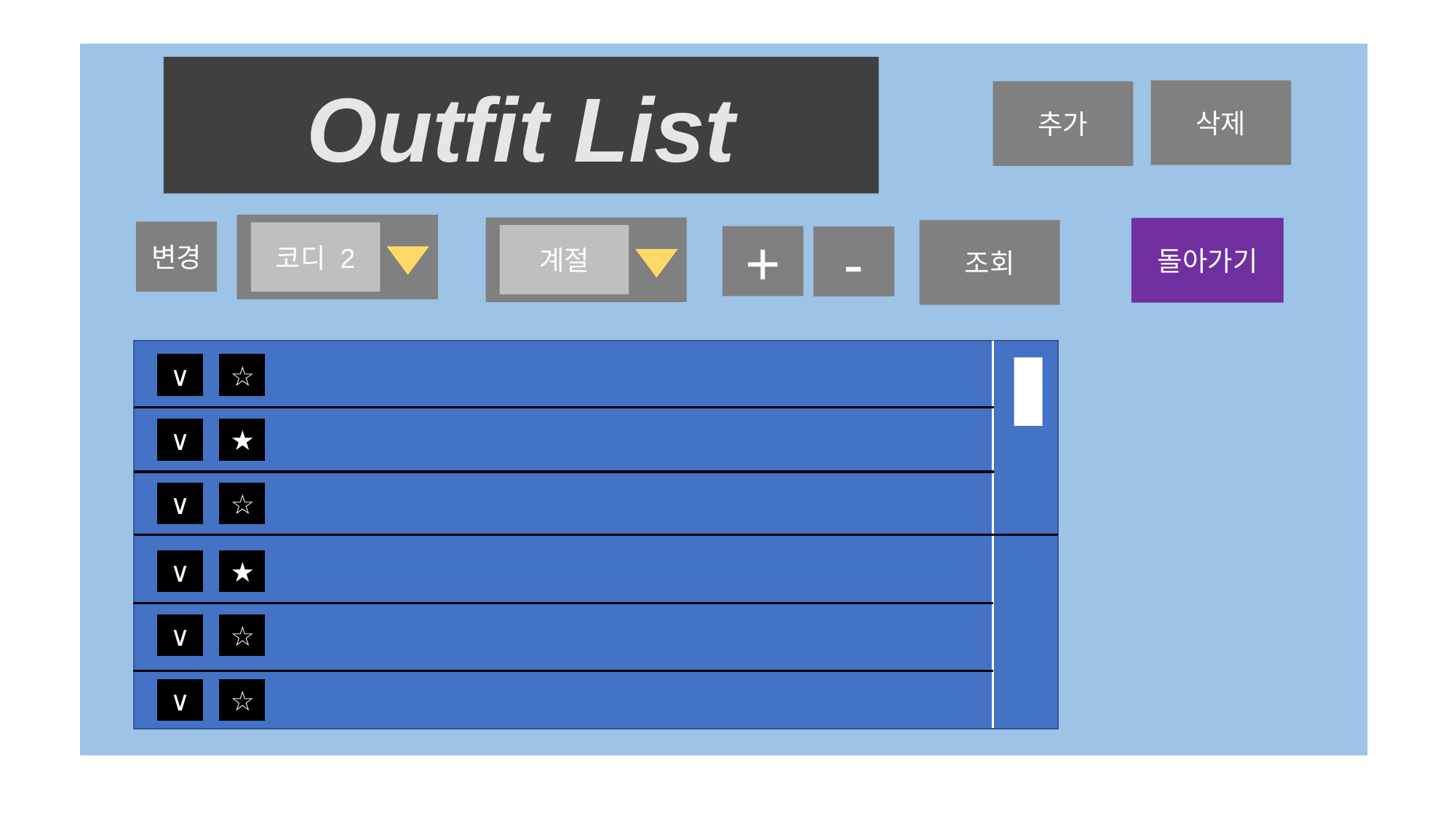

Outfit List
삭제
추가

돌아가기
조회
변경
코디 2
계절
+
-

∨
☆

∨
★
∨
☆
∨
★
∨
☆
∨
☆